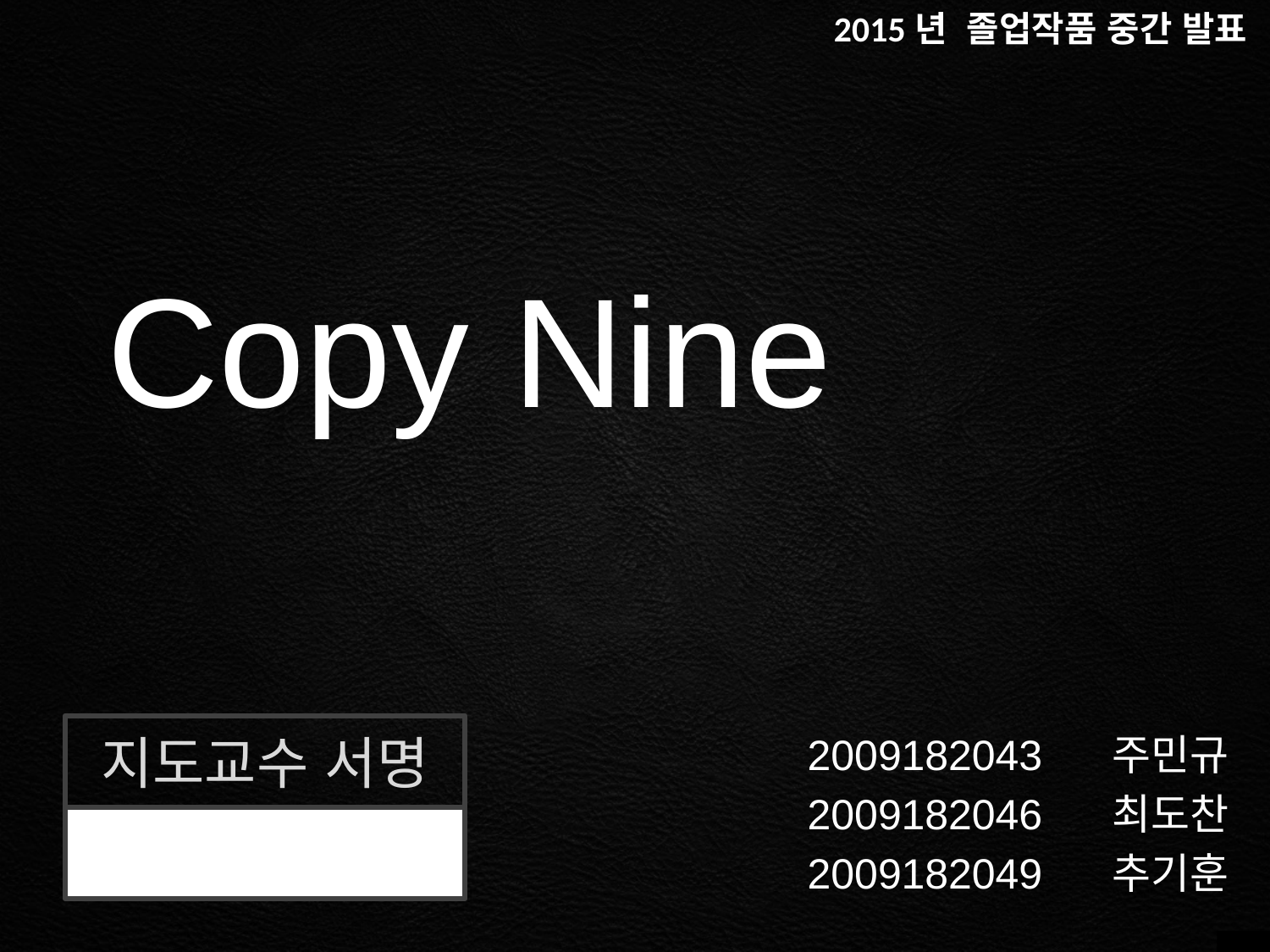

2015년  졸업작품 중간 발표
Copy Nine
2009182043     주민규
2009182046     최도찬
2009182049     추기훈
지도교수 서명